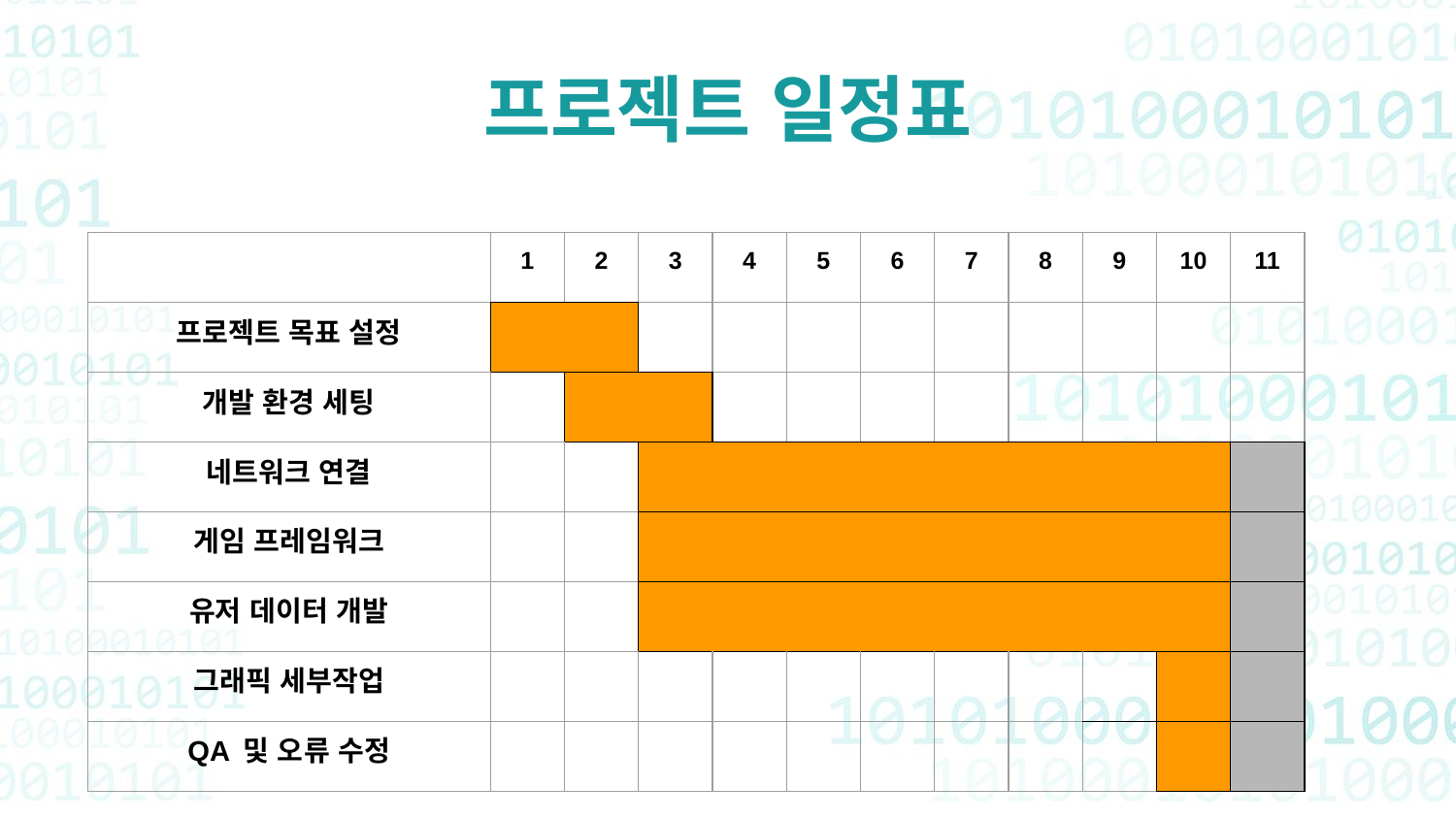

프로젝트 일정표
|  | 1 | 2 | 3 | 4 | 5 | 6 | 7 | 8 | 9 | 10 | 11 |
| --- | --- | --- | --- | --- | --- | --- | --- | --- | --- | --- | --- |
| 프로젝트 목표 설정 |  |  |  |  |  |  |  |  |  |  |  |
| 개발 환경 세팅 |  |  |  |  |  |  |  |  |  |  |  |
| 네트워크 연결 |  |  |  |  |  |  |  |  |  |  |  |
| 게임 프레임워크 |  |  |  |  |  |  |  |  |  |  |  |
| 유저 데이터 개발 |  |  |  |  |  |  |  |  |  |  |  |
| 그래픽 세부작업 |  |  |  |  |  |  |  |  |  |  |  |
| QA 및 오류 수정 |  |  |  |  |  |  |  |  |  |  |  |